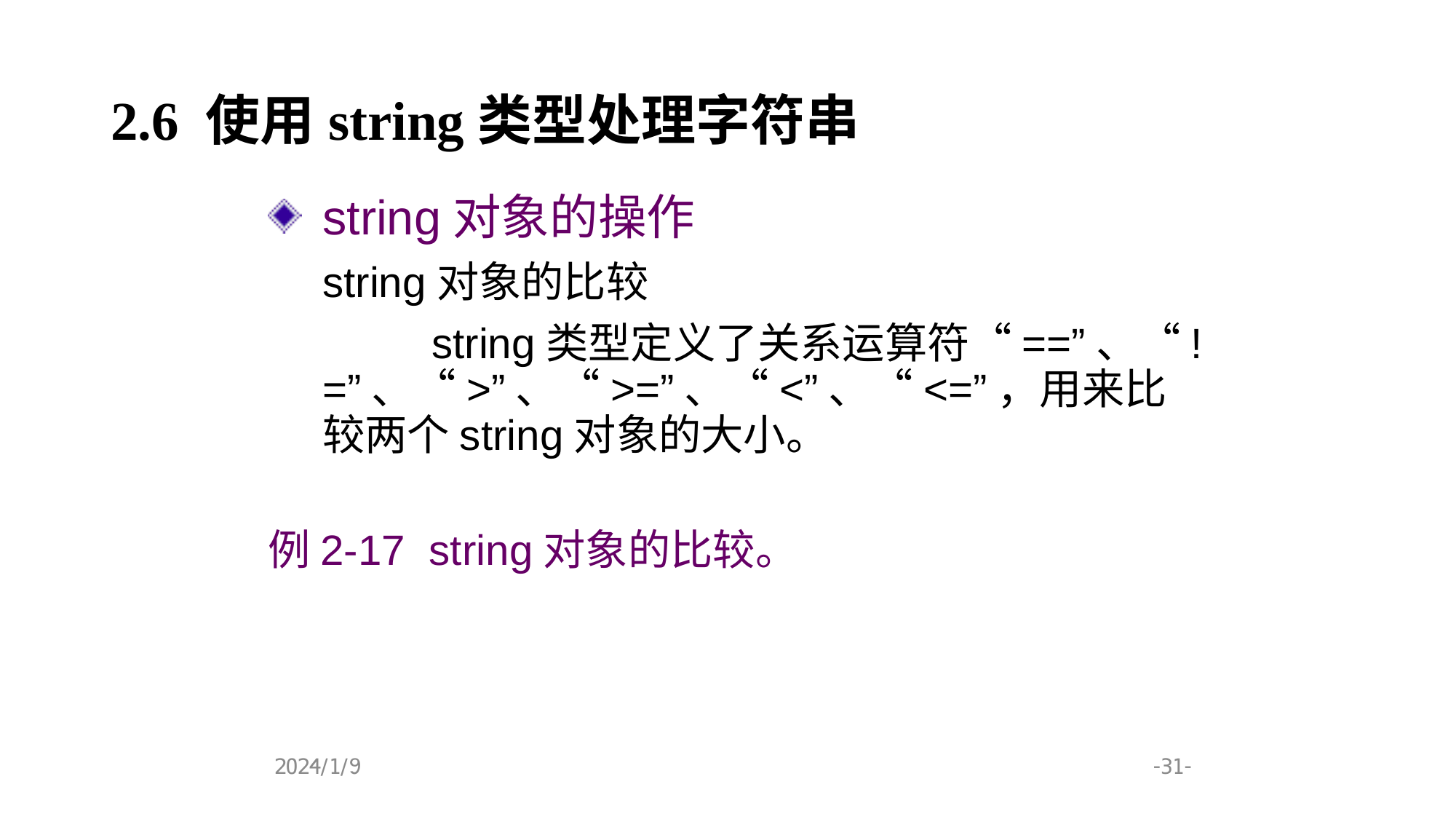

# 2.6 使用string类型处理字符串
string对象的操作
	string对象的比较
		string类型定义了关系运算符“==”、“!=”、“>”、“>=”、“<”、“<=”，用来比较两个string对象的大小。

例2-17  string对象的比较。

2024/1/9
-31-